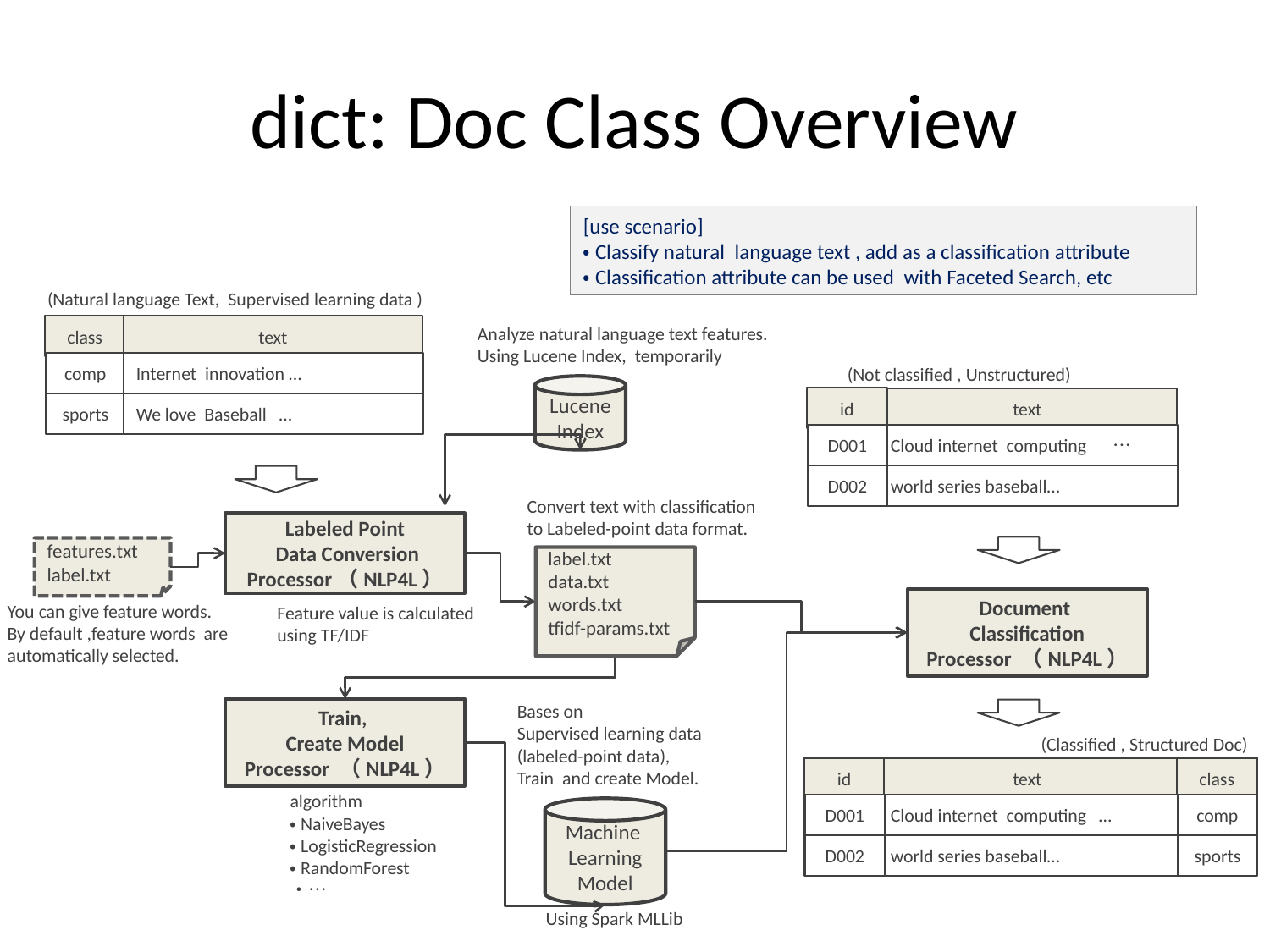

# dict: Doc Class Overview
[use scenario]
・Classify natural  language text , add as a classification attribute
・Classification attribute can be used  with Faceted Search, etc
(Natural language Text,  Supervised learning data )
class
text
Analyze natural language text features.
Using Lucene Index,  temporarily
comp
Internet  innovation …
(Not classified , Unstructured)
Lucene
Index
id
text
sports
We love  Baseball   …
D001
Cloud internet  computing　 …
D002
world series baseball…

Convert text with classification
to Labeled-point data format.
Labeled Point
 Data Conversion
Processor（NLP4L）

features.txt
label.txt
label.txt
data.txt
words.txt
tfidf-params.txt
Document  Classification
Processor （NLP4L）
You can give feature words.
By default ,feature words  are automatically selected.
Feature value is calculated  using TF/IDF
Bases on
Supervised learning data
(labeled-point data),
Train  and create Model.
Train,
Create Model
Processor （NLP4L）

(Classified , Structured Doc)
id
text
class
algorithm
・NaiveBayes
・LogisticRegression
・RandomForest
・…
D001
Cloud internet  computing   …
comp
Machine  Learning
Model
D002
world series baseball…
sports
Using Spark MLLib